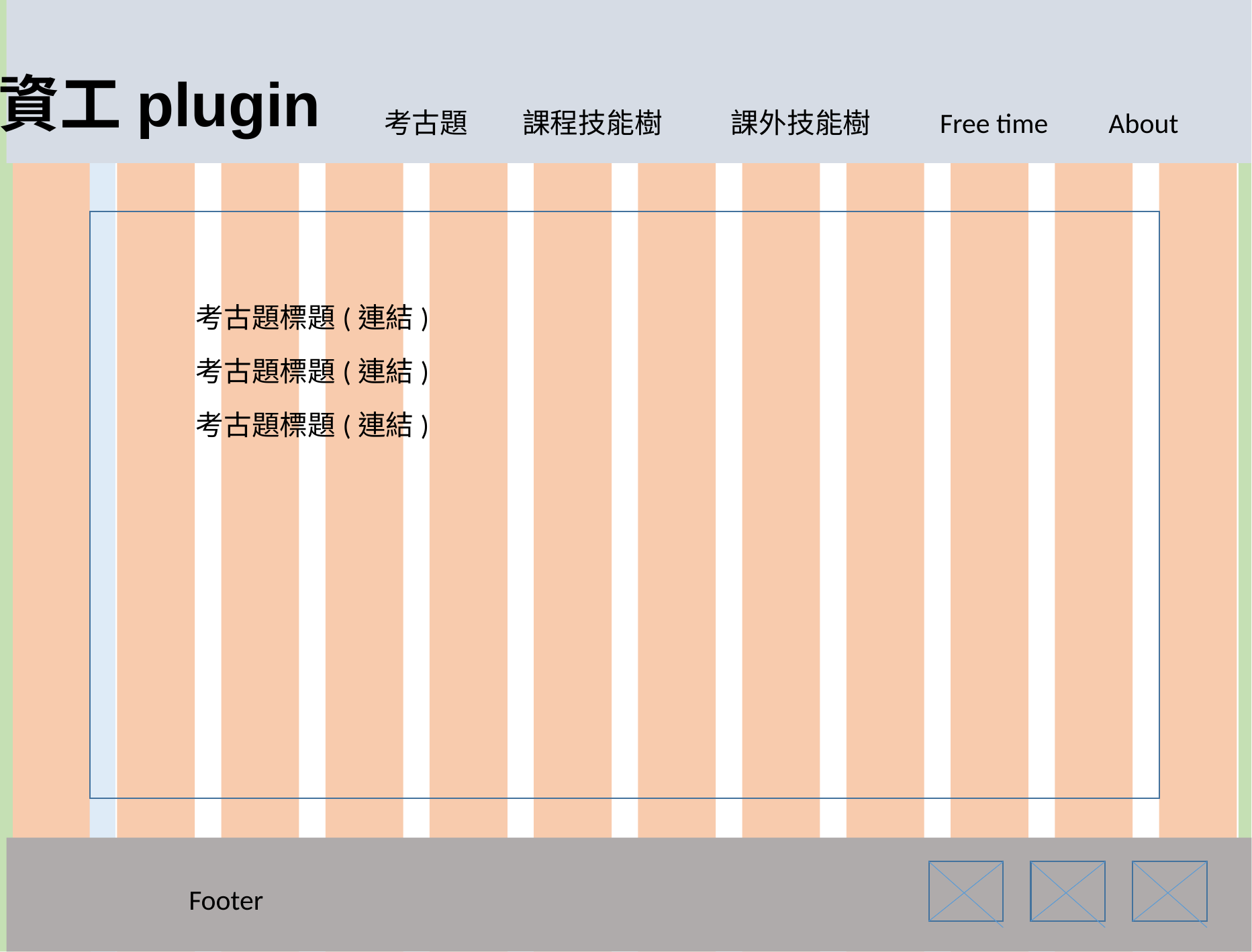

資工plugin
考古題
課程技能樹
課外技能樹
Free time
About

考古題標題(連結)
考古題
考古題標題(連結)
課程技能樹
考古題標題(連結)
About
課外技能樹
Free time

Footer